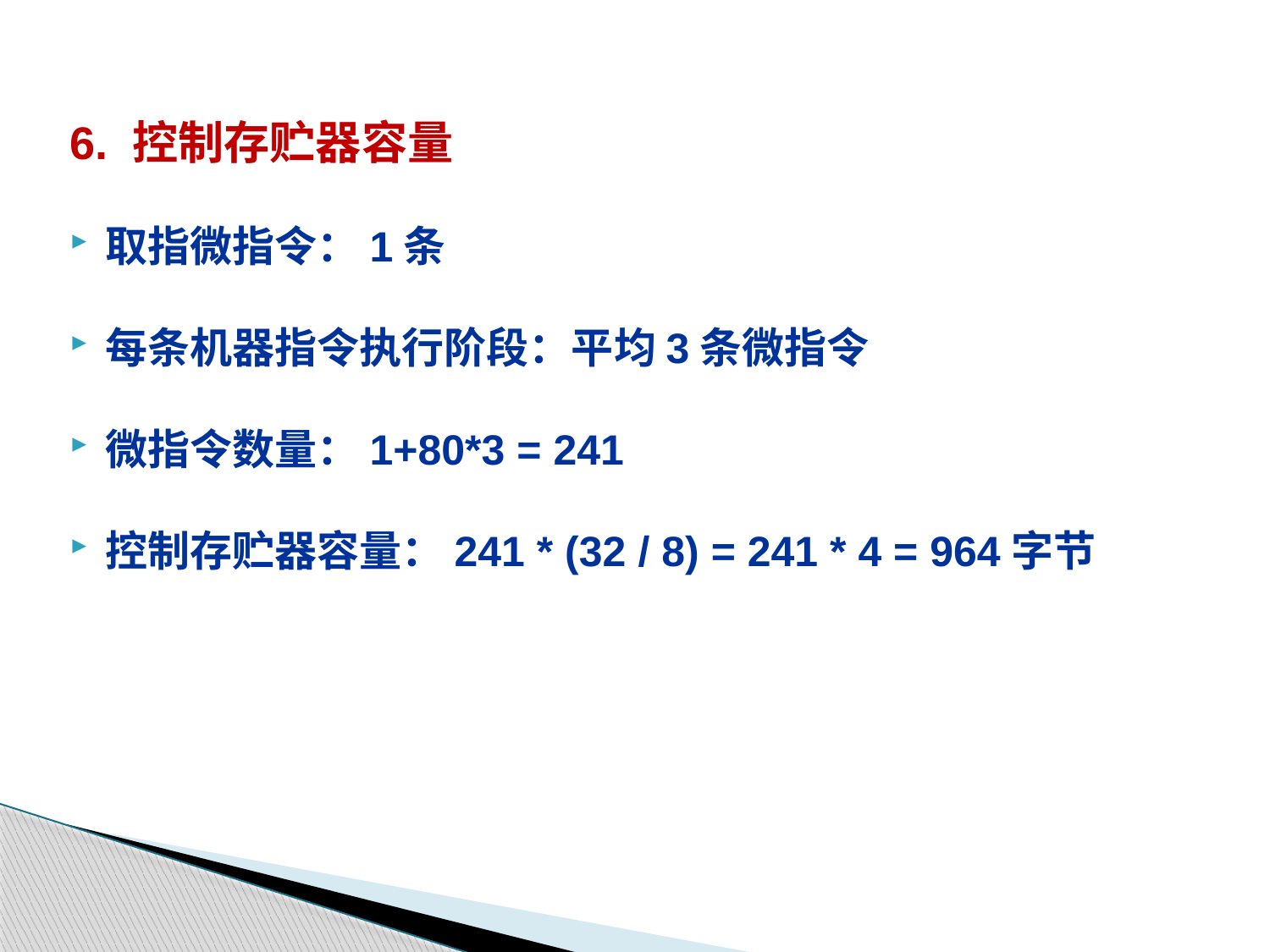

6. 控制存贮器容量
取指微指令：1条
每条机器指令执行阶段：平均3条微指令
微指令数量：1+80*3 = 241
控制存贮器容量：241 * (32 / 8) = 241 * 4 = 964字节